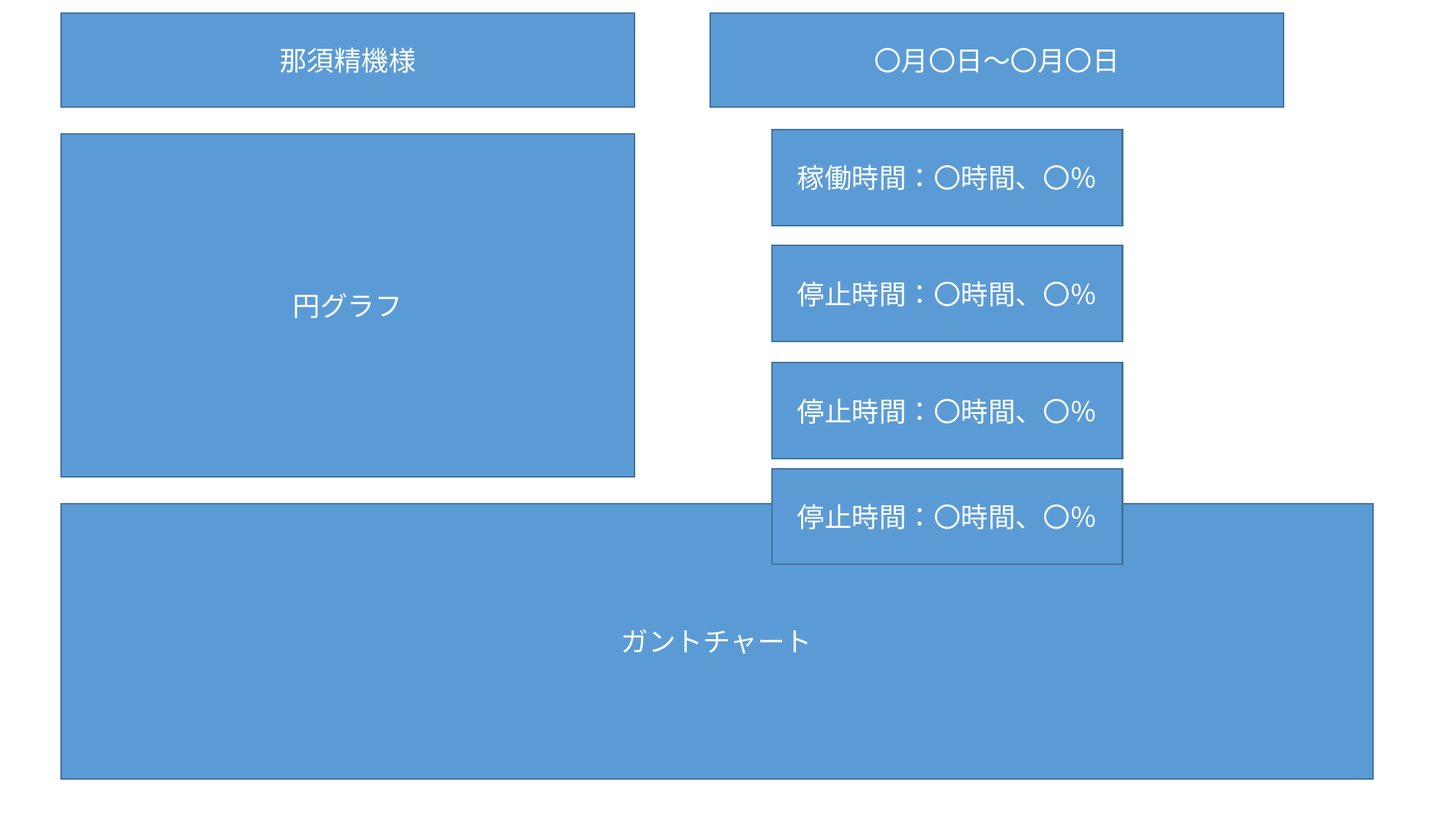

〇月〇日～〇月〇日
那須精機様
稼働時間：〇時間、〇％
円グラフ
停止時間：〇時間、〇％
停止時間：〇時間、〇％
停止時間：〇時間、〇％
ガントチャート